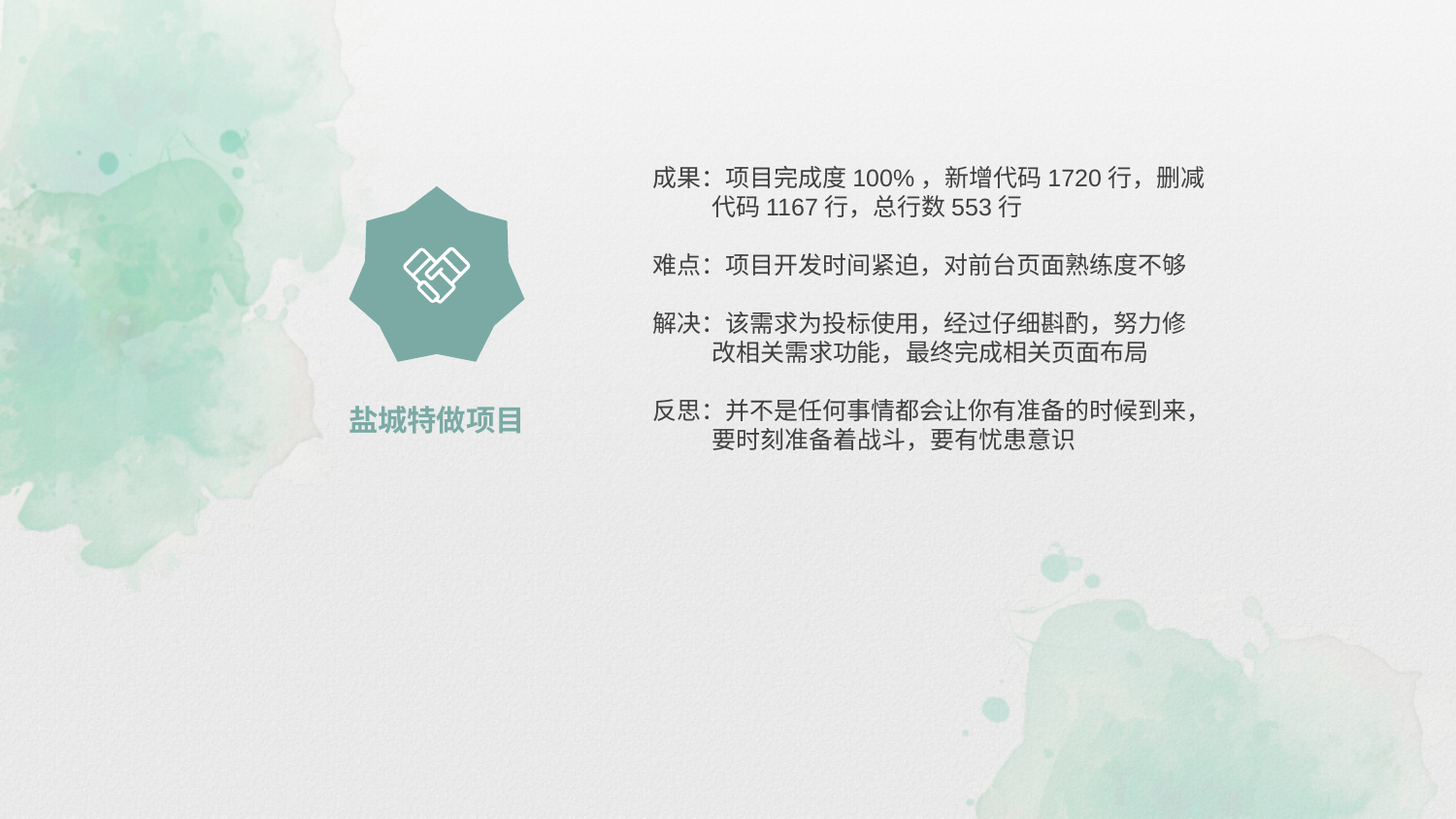

成果：项目完成度100%，新增代码1720行，删减
          代码1167行，总行数553行

难点：项目开发时间紧迫，对前台页面熟练度不够

解决：该需求为投标使用，经过仔细斟酌，努力修
          改相关需求功能，最终完成相关页面布局

反思：并不是任何事情都会让你有准备的时候到来，
          要时刻准备着战斗，要有忧患意识

盐城特做项目